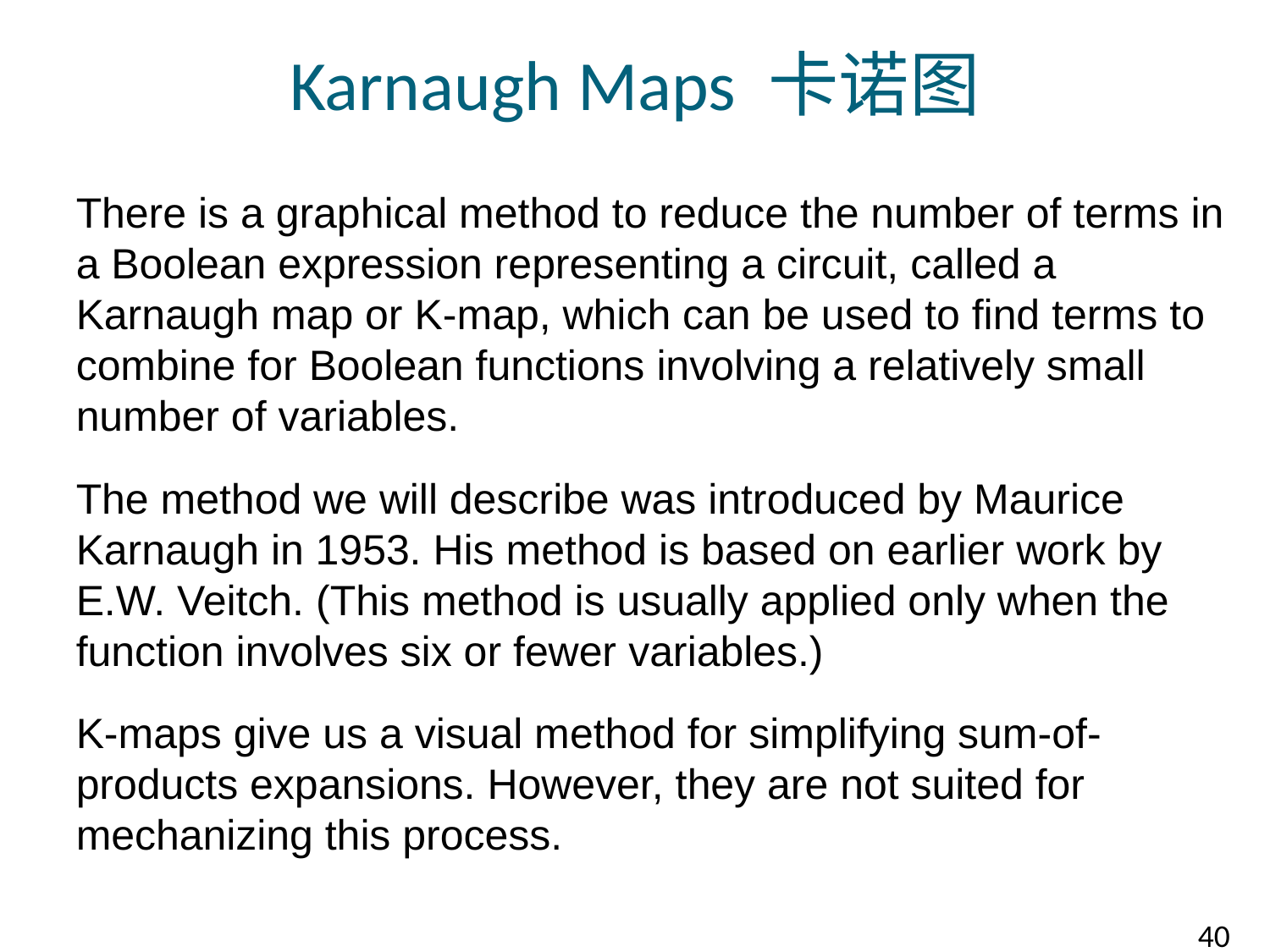

# Karnaugh Maps 卡诺图
There is a graphical method to reduce the number of terms in a Boolean expression representing a circuit, called a Karnaugh map or K-map, which can be used to find terms to combine for Boolean functions involving a relatively small number of variables.
The method we will describe was introduced by Maurice Karnaugh in 1953. His method is based on earlier work by E.W. Veitch. (This method is usually applied only when the function involves six or fewer variables.)
K-maps give us a visual method for simplifying sum-of-products expansions. However, they are not suited for mechanizing this process.